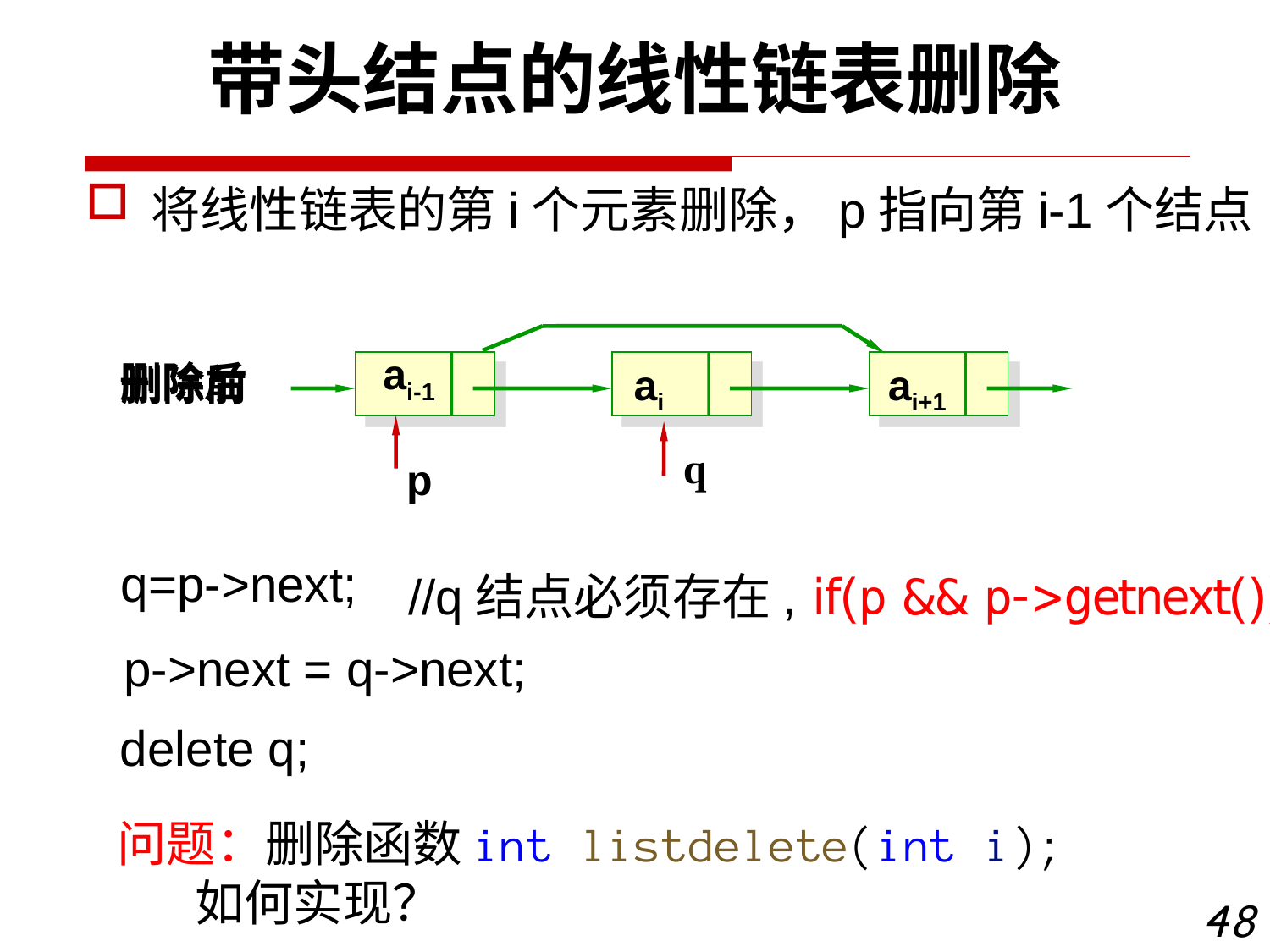

带头结点的线性链表删除
将线性链表的第i个元素删除，p指向第i-1个结点

ai-1
删除后
删除前

ai

ai+1

q
p
q=p->next;
//q结点必须存在, if(p && p->getnext())
p->next = q->next;
delete q;
问题：删除函数int listdelete(int i);
      如何实现？
48